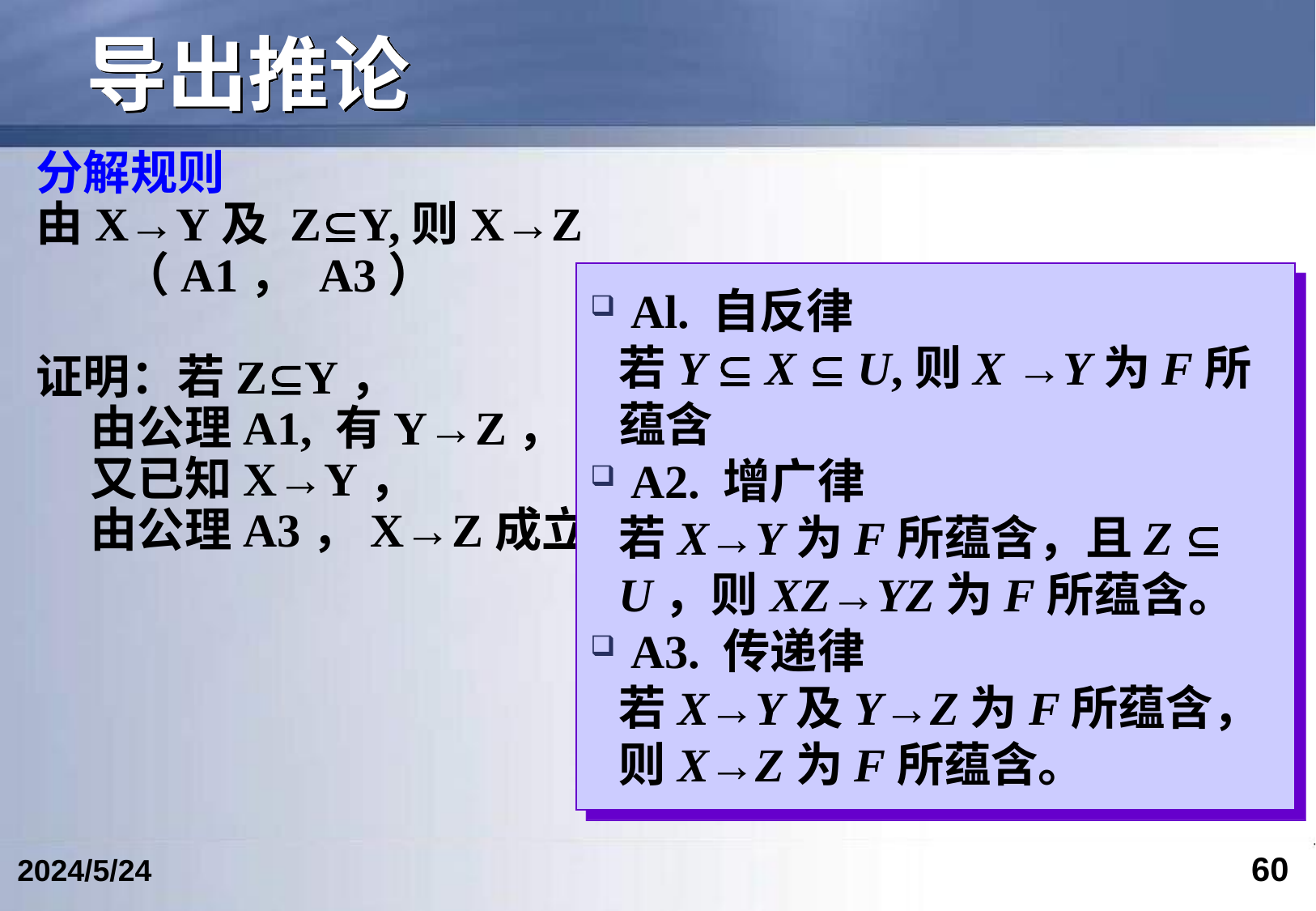

# 导出推论
分解规则
由X→Y及 Z⊆Y,则X→Z
       （A1， A3）

证明：若Z⊆Y，
    由公理A1, 有Y→Z，
    又已知X→Y，
    由公理A3，X→Z成立
 Al. 自反律
若Y ⊆ X ⊆ U,则X →Y为F所蕴含
 A2. 增广律
若X→Y为F所蕴含，且Z ⊆ U，则XZ→YZ为F所蕴含。
 A3. 传递律
若X→Y及Y→Z为F所蕴含，则X→Z为F所蕴含。
60
2024/5/24